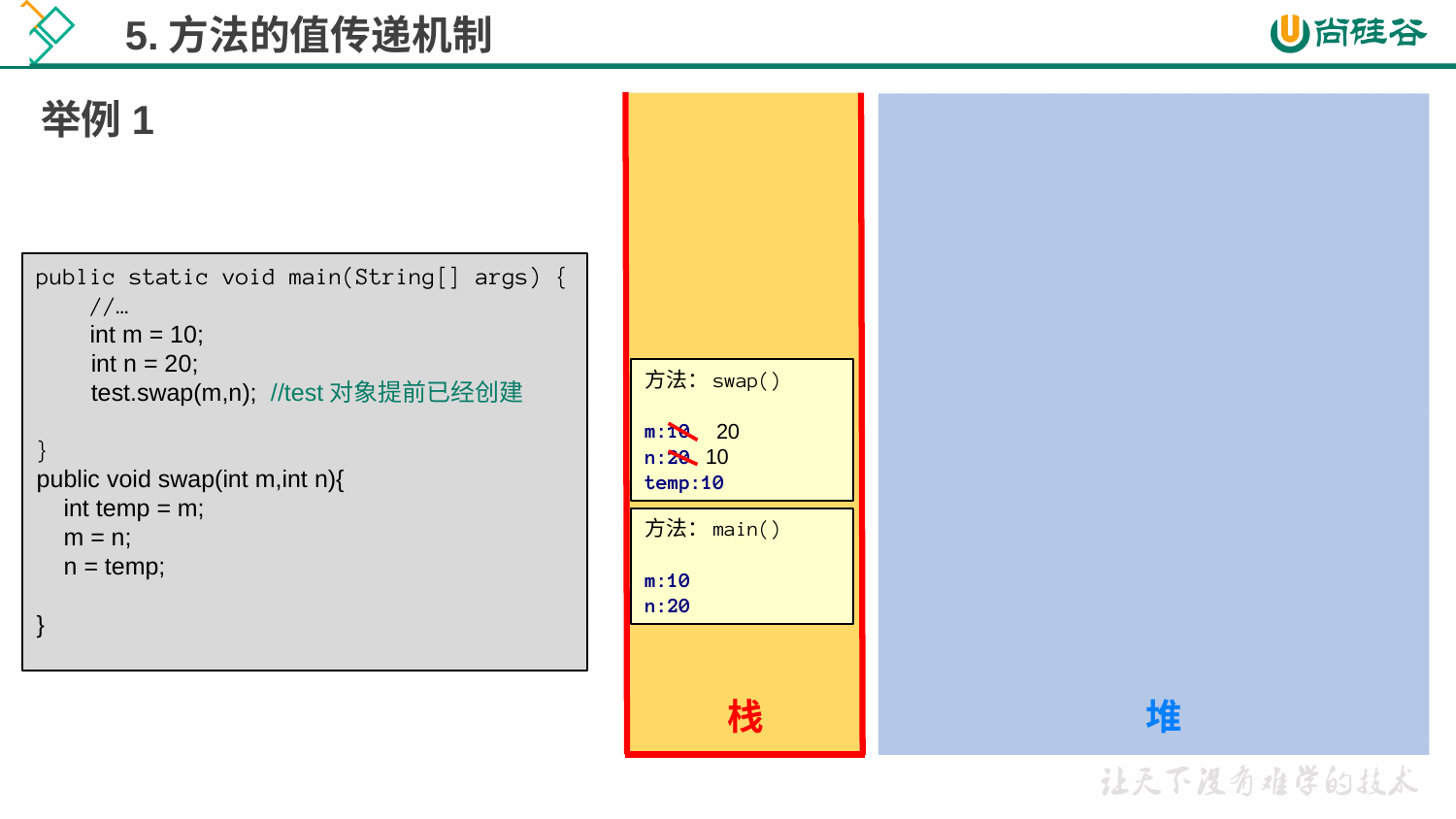

5.方法的值传递机制

举例1

栈

堆
public static void main(String[] args) {
    //…
    int m = 10;
        int n = 20;
        test.swap(m,n);  //test对象提前已经创建
}
public void swap(int m,int n){
    int temp = m;
    m = n;
    n = temp;

}

方法：swap()

m:10
n:20
temp:10
20
10
方法：main()

m:10
n:20